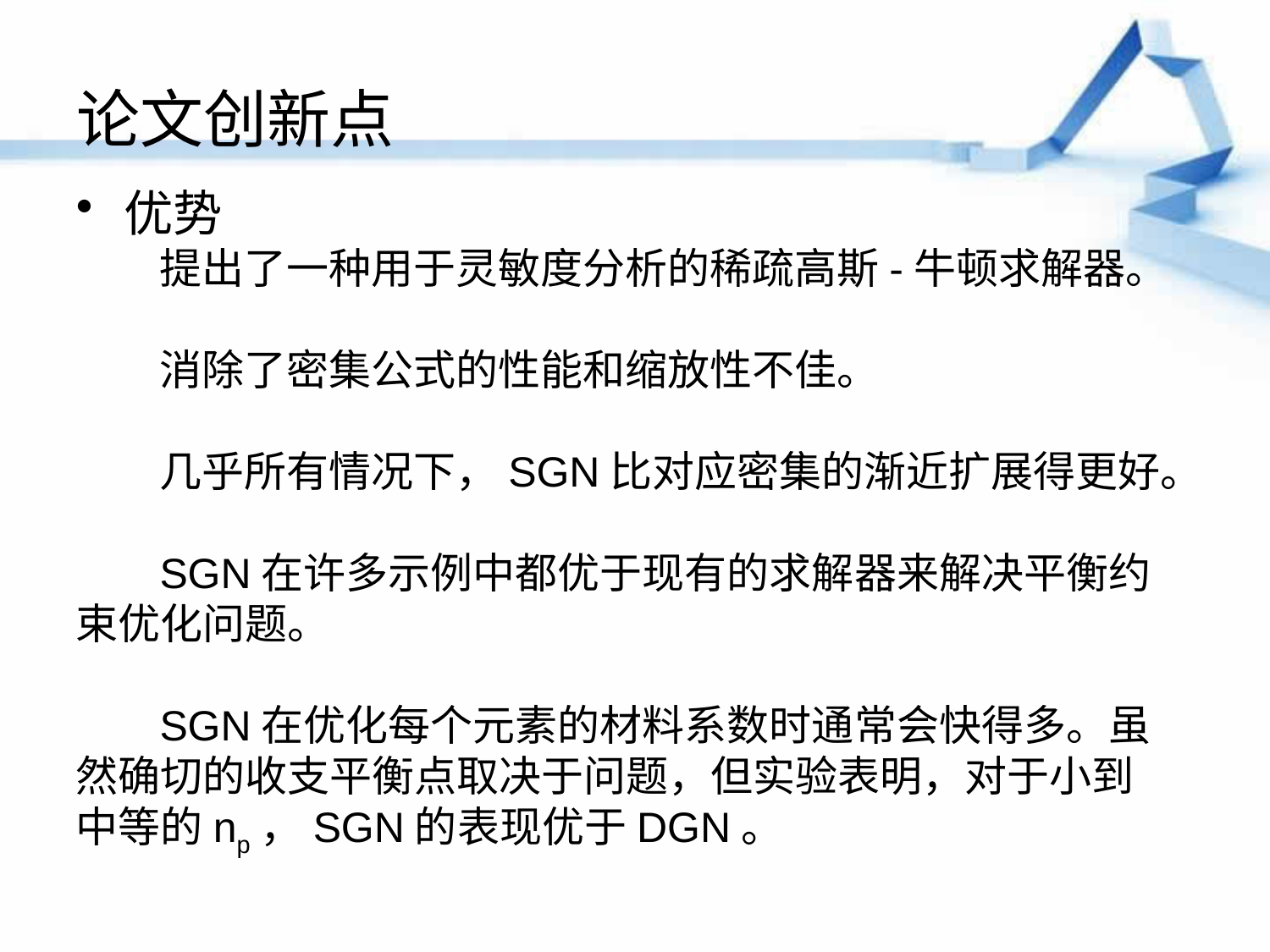

# 论文创新点
优势
提出了一种用于灵敏度分析的稀疏高斯-牛顿求解器。

消除了密集公式的性能和缩放性不佳。

几乎所有情况下，SGN比对应密集的渐近扩展得更好。

SGN在许多示例中都优于现有的求解器来解决平衡约束优化问题。

SGN在优化每个元素的材料系数时通常会快得多。虽然确切的收支平衡点取决于问题，但实验表明，对于小到中等的np，SGN的表现优于DGN。